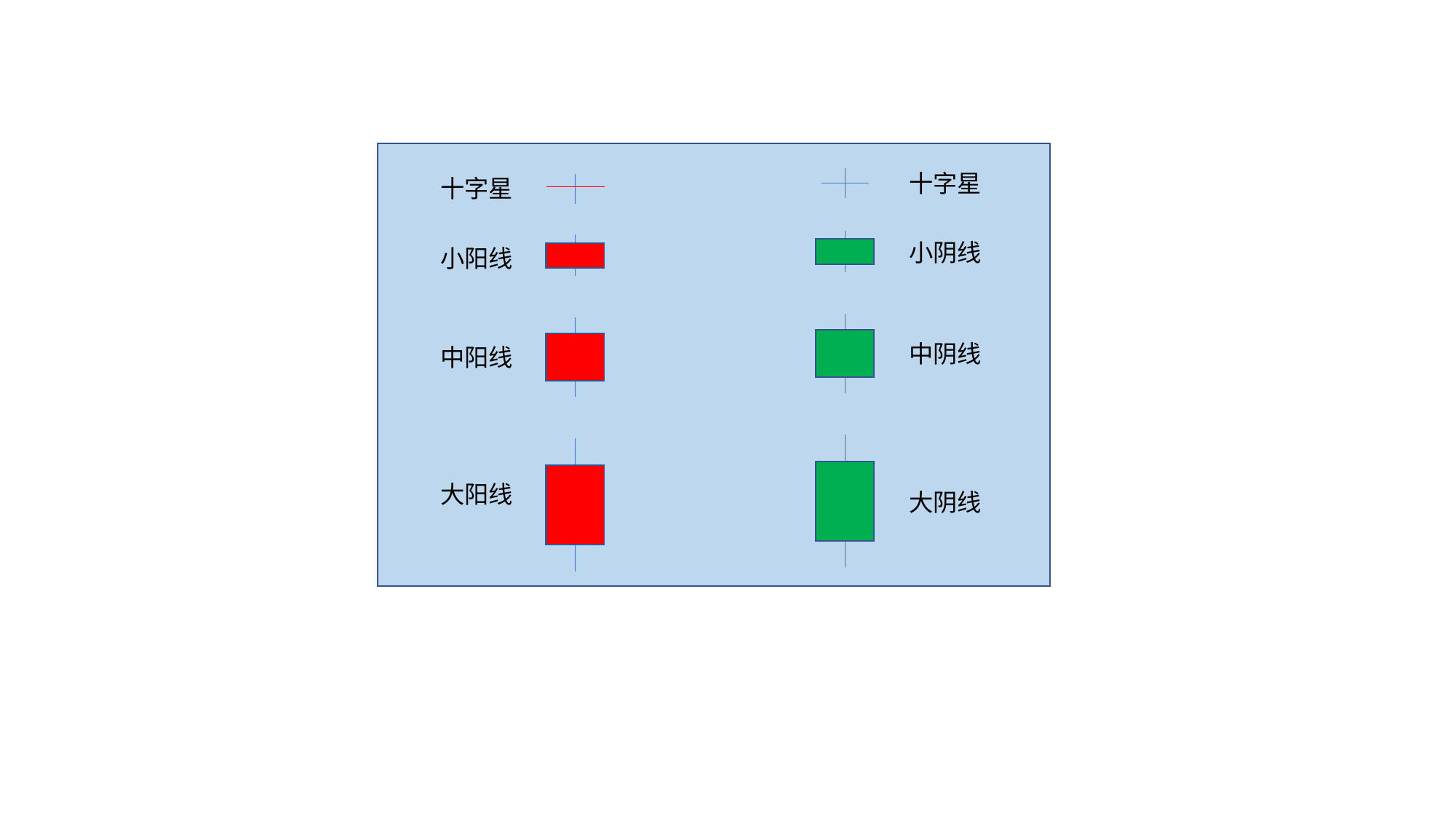

十字星
十字星

小阴线
小阳线
中阴线
中阳线
大阳线
大阴线